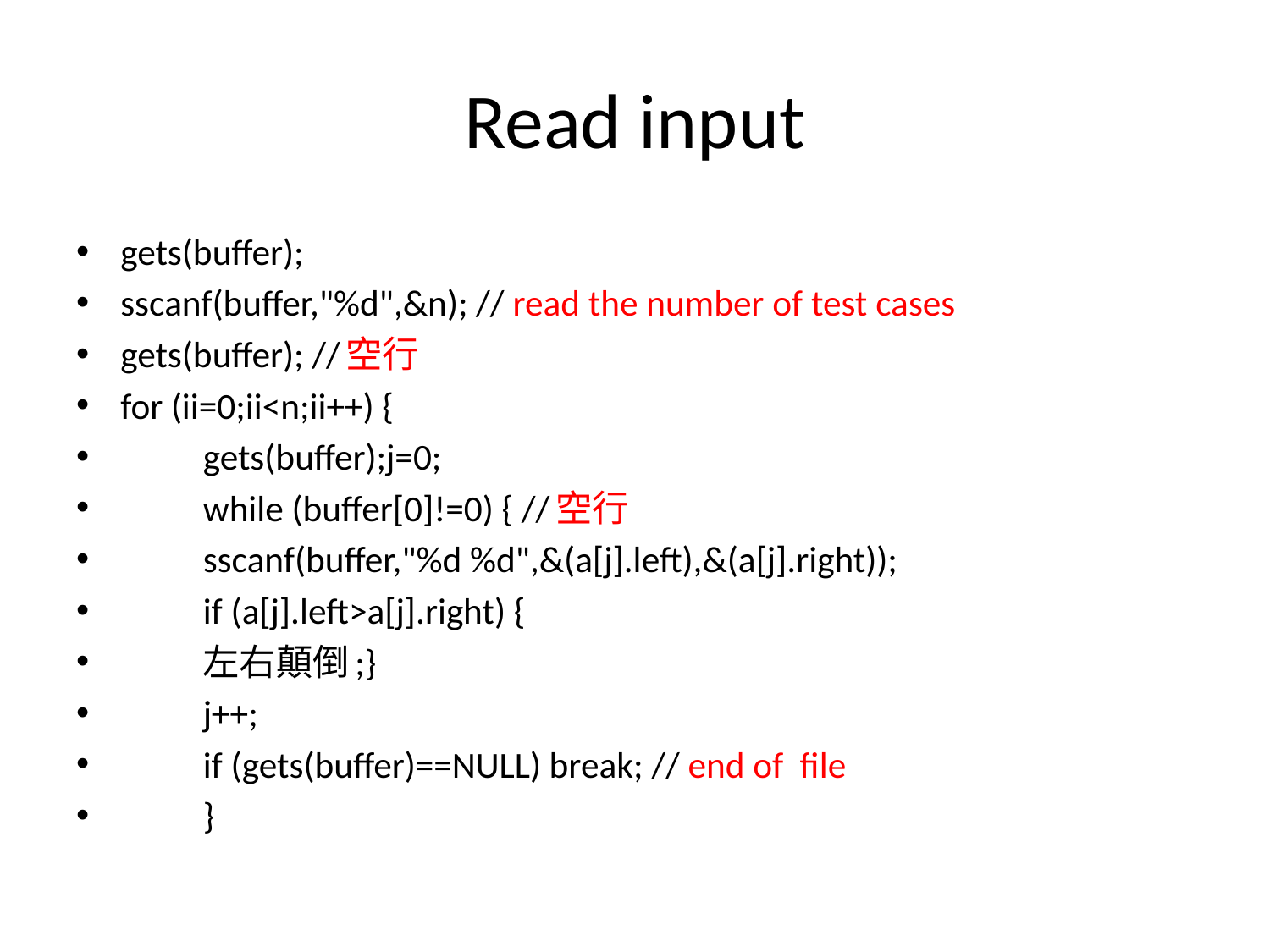

# Read input
gets(buffer);
sscanf(buffer,"%d",&n); // read the number of test cases
gets(buffer); //空行
for (ii=0;ii<n;ii++) {
	gets(buffer);j=0;
	while (buffer[0]!=0) { //空行
         	sscanf(buffer,"%d %d",&(a[j].left),&(a[j].right));
		if (a[j].left>a[j].right) {
			左右顛倒;}
		j++;
		if (gets(buffer)==NULL) break; // end of  file
	}